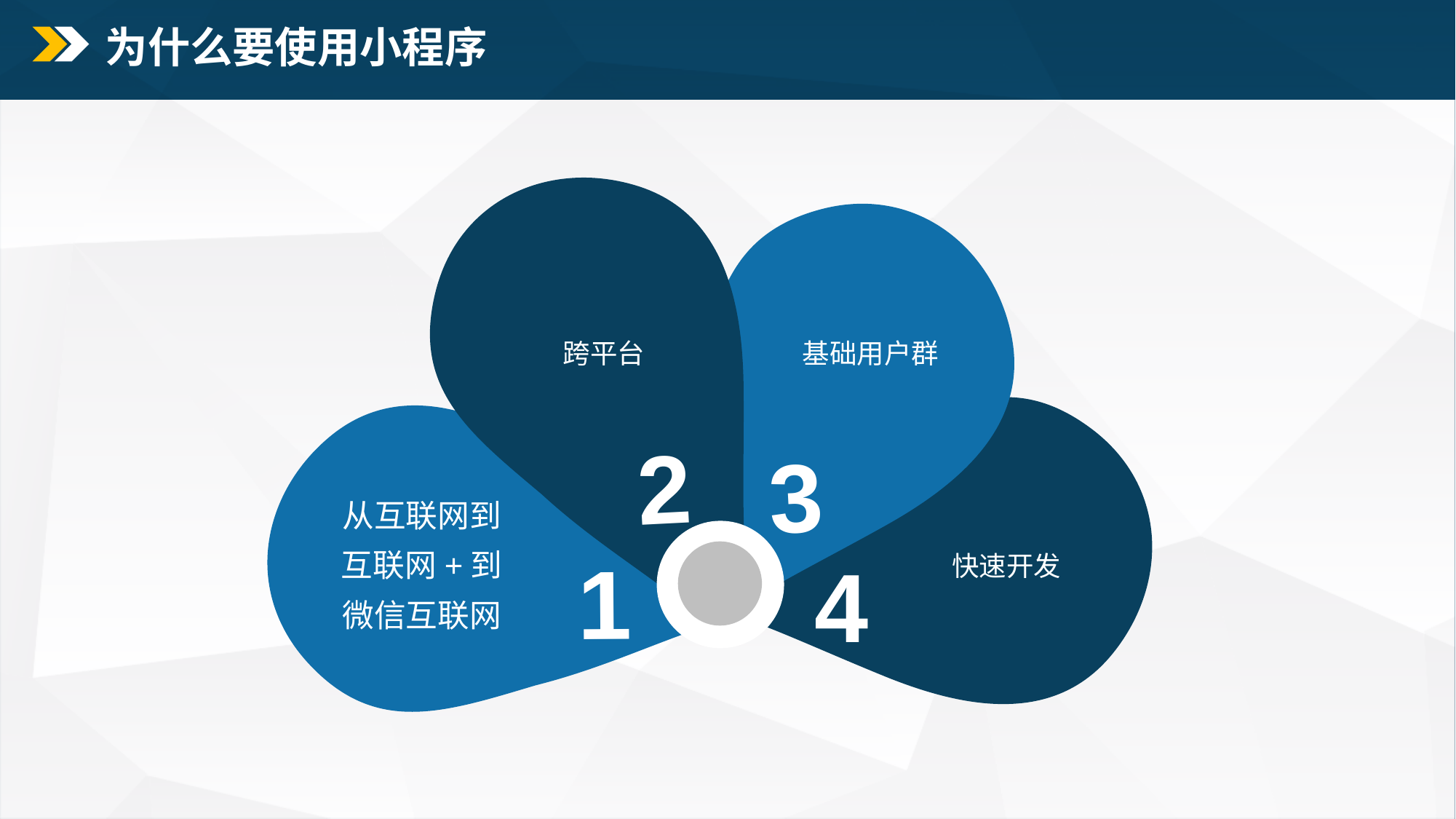

为什么要使用小程序

跨平台
基础用户群

从互联网到
互联网+到
微信互联网
2
3

快速开发

1
4